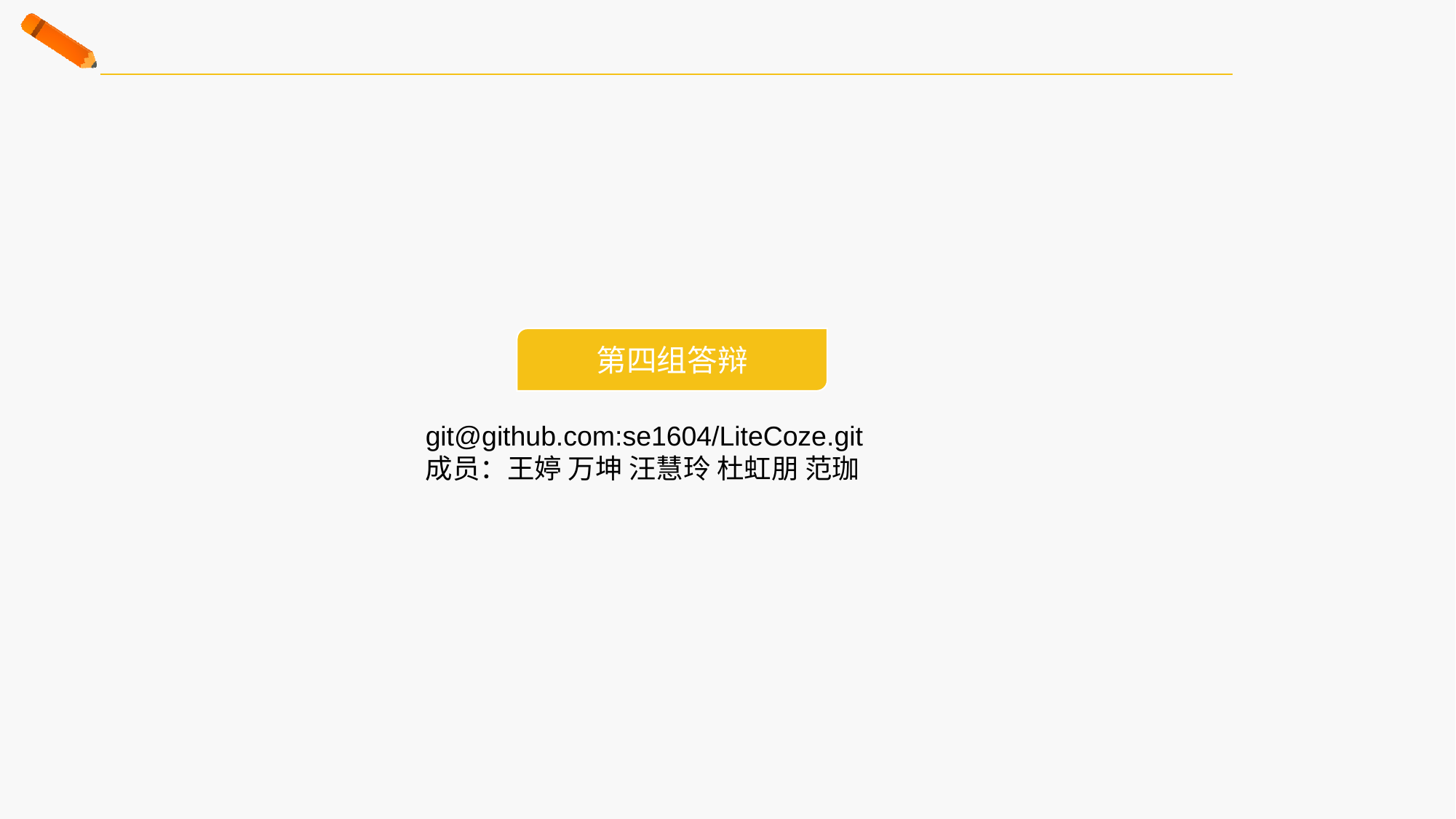

第四组答辩
git@github.com:se1604/LiteCoze.git
成员：王婷 万坤 汪慧玲 杜虹朋 范珈